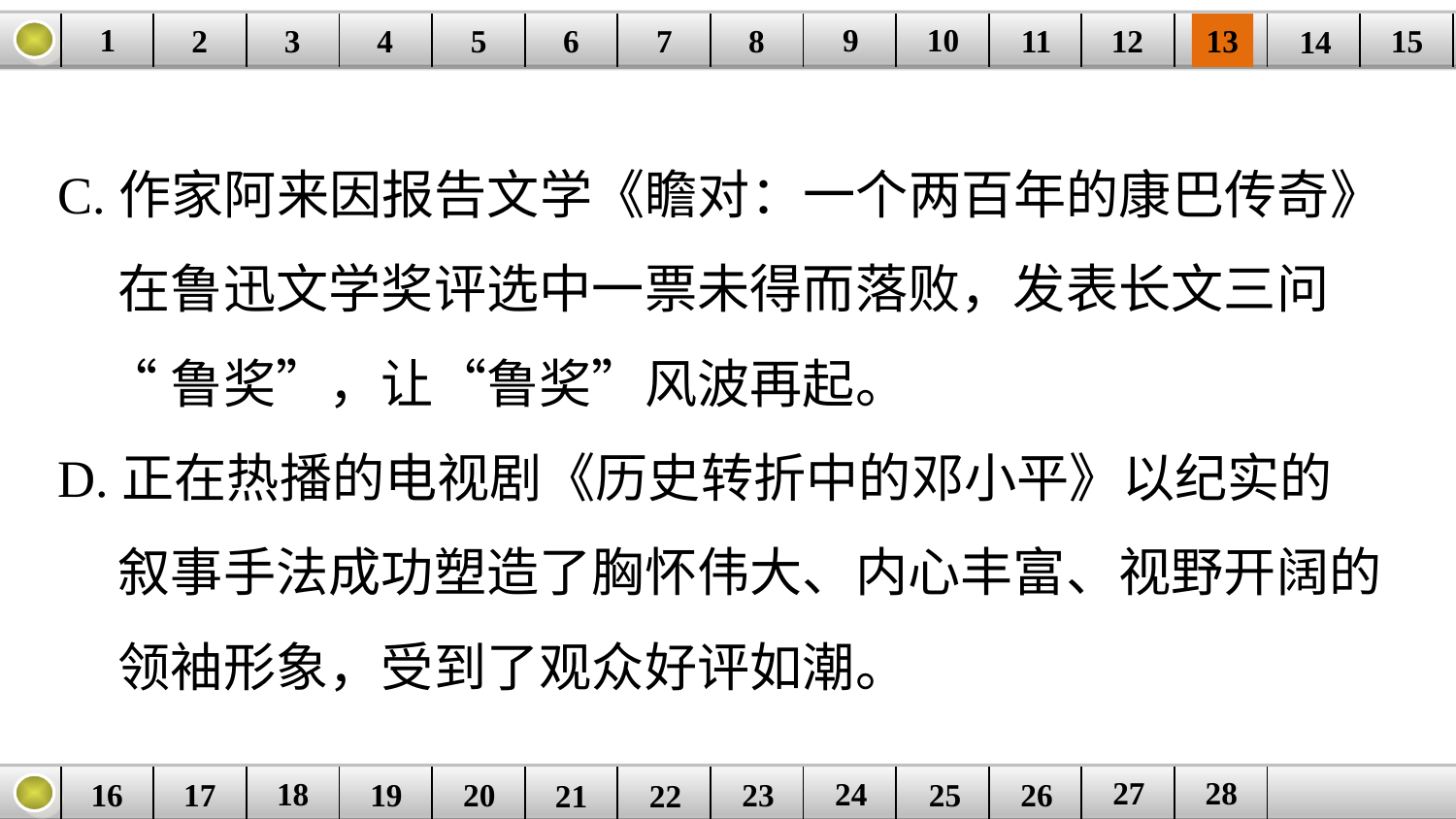

9
10
1
3
4
5
6
8
11
2
12
15
|  |  |  |  |  |  |  |  |  |  |  |  |  |  |  |
| --- | --- | --- | --- | --- | --- | --- | --- | --- | --- | --- | --- | --- | --- | --- |
7
13
14

C.作家阿来因报告文学《瞻对：一个两百年的康巴传奇》
    在鲁迅文学奖评选中一票未得而落败，发表长文三问
    “鲁奖”，让“鲁奖”风波再起。
D.正在热播的电视剧《历史转折中的邓小平》以纪实的
    叙事手法成功塑造了胸怀伟大、内心丰富、视野开阔的
    领袖形象，受到了观众好评如潮。

27
28
18
24
16
25
26
|  |  |  |  |  |  |  |  |  |  |  |  |  |
| --- | --- | --- | --- | --- | --- | --- | --- | --- | --- | --- | --- | --- |
23
17
19
20
21
22